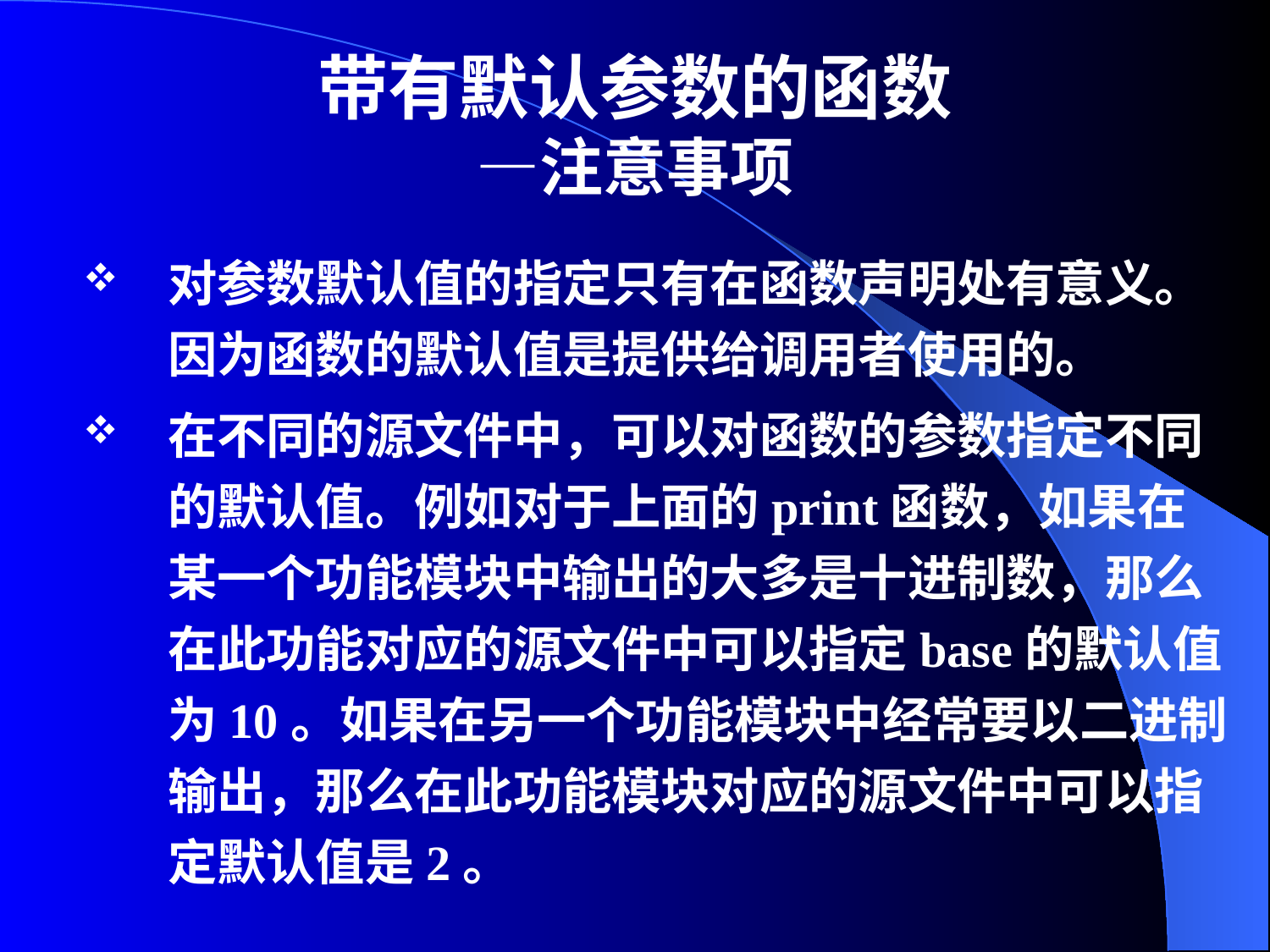

# 带有默认参数的函数 —注意事项
对参数默认值的指定只有在函数声明处有意义。因为函数的默认值是提供给调用者使用的。
在不同的源文件中，可以对函数的参数指定不同的默认值。例如对于上面的print函数，如果在某一个功能模块中输出的大多是十进制数，那么在此功能对应的源文件中可以指定base的默认值为10。如果在另一个功能模块中经常要以二进制输出，那么在此功能模块对应的源文件中可以指定默认值是2。